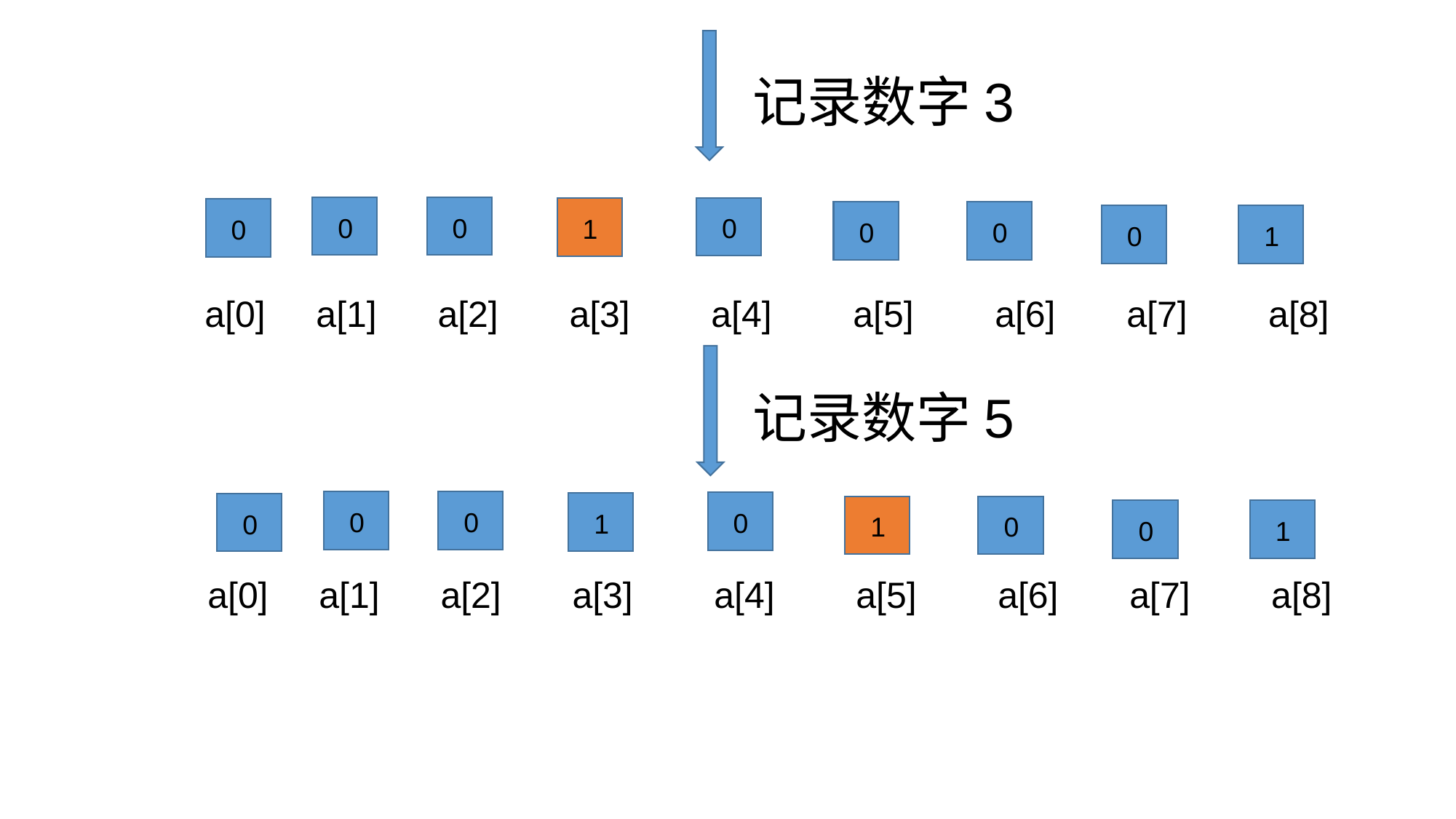

记录数字3

0
0

0
1
0
0
0
0
1
  a[0]     a[1]      a[2]       a[3]        a[4]        a[5]        a[6]       a[7]        a[8]

记录数字5

0
0

0
1
0
1
0
0
1
  a[0]     a[1]      a[2]       a[3]        a[4]        a[5]        a[6]       a[7]        a[8]